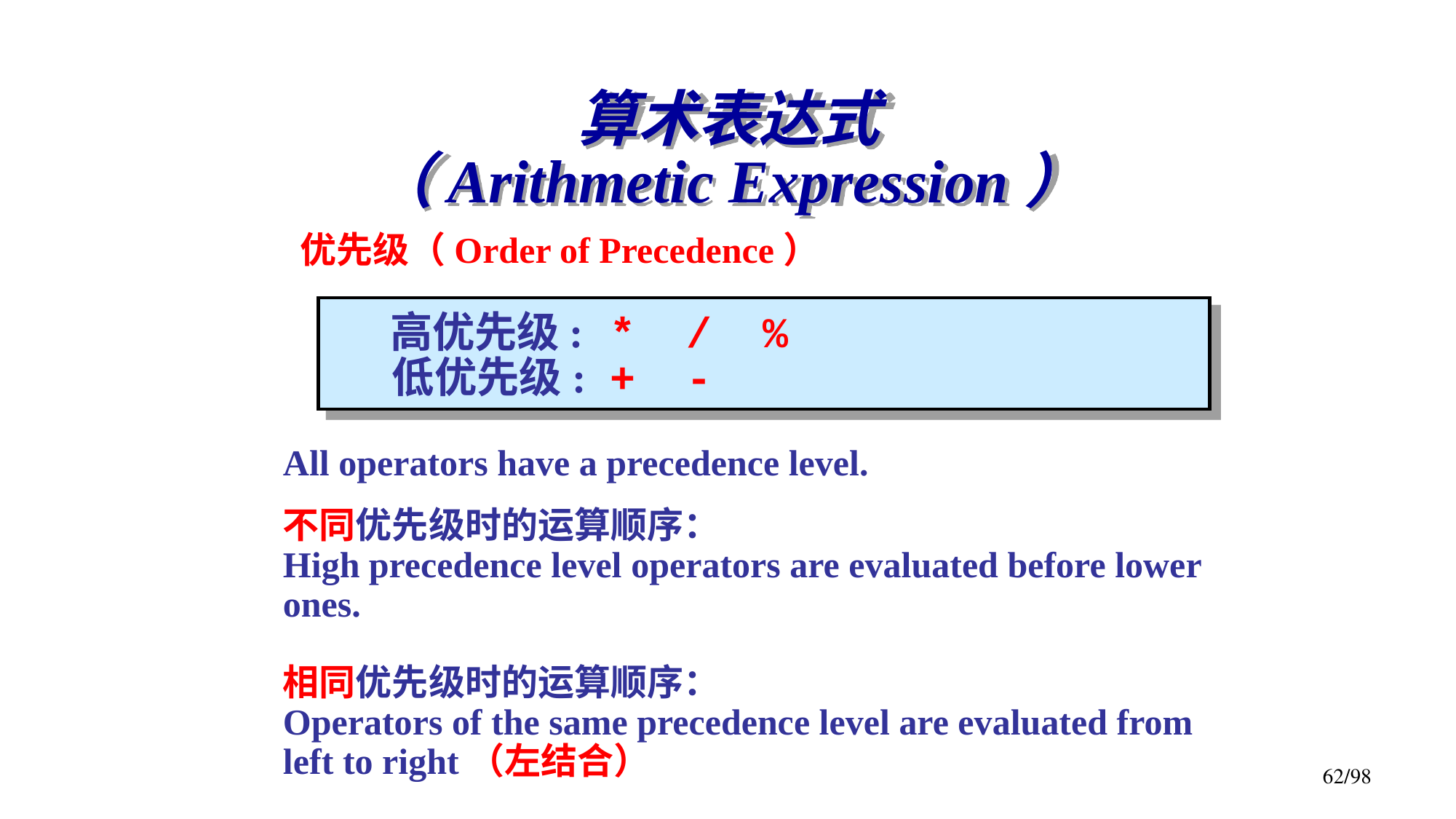

# 算术表达式 （Arithmetic Expression）
 优先级（Order of Precedence）

            高优先级:	*  /  %
	低优先级: 	+  -

All operators have a precedence level.

不同优先级时的运算顺序：
High precedence level operators are evaluated before lower ones.

相同优先级时的运算顺序：
Operators of the same precedence level are evaluated from left to right（左结合）